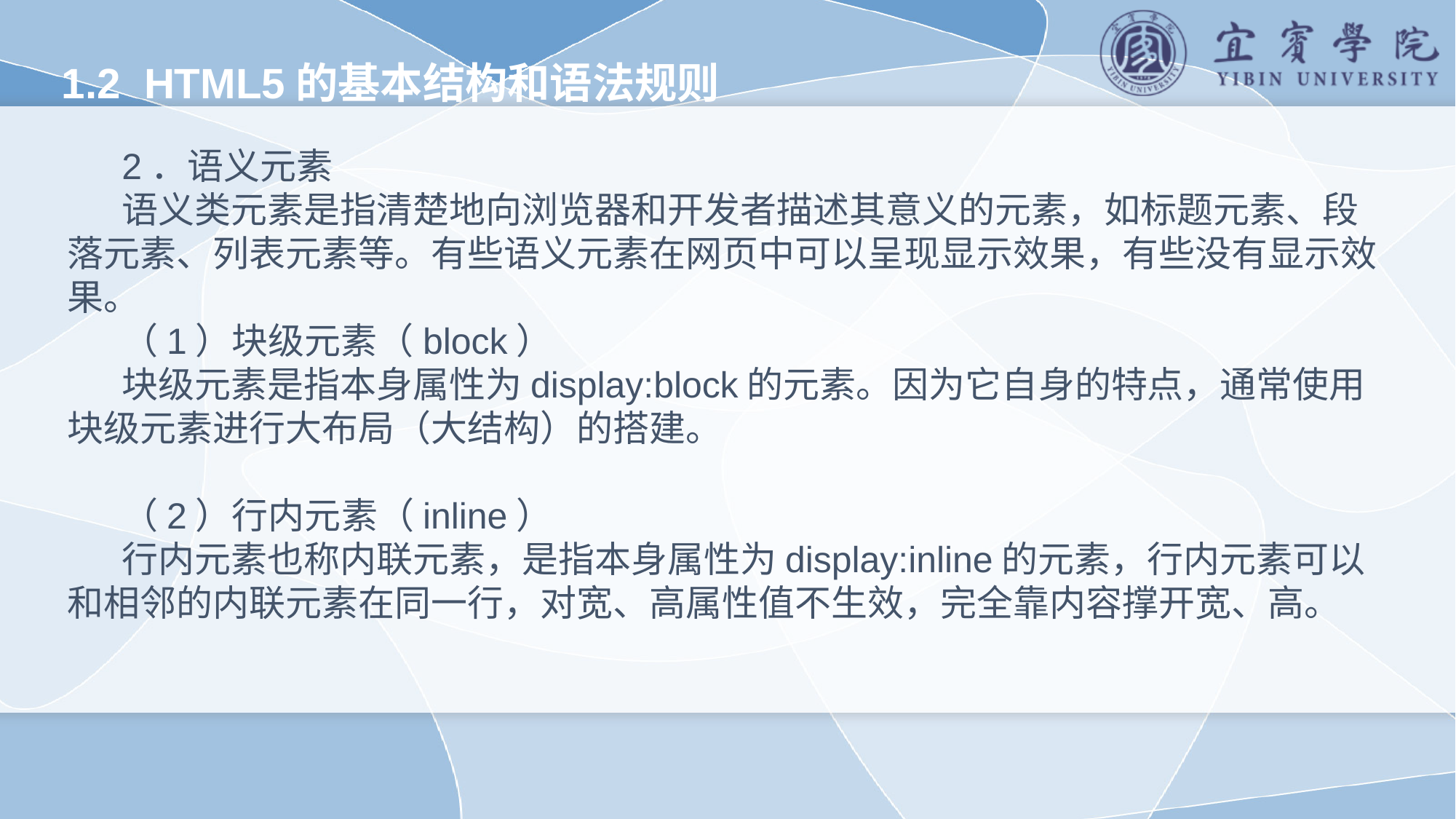

1.2  HTML5的基本结构和语法规则
2．语义元素
语义类元素是指清楚地向浏览器和开发者描述其意义的元素，如标题元素、段落元素、列表元素等。有些语义元素在网页中可以呈现显示效果，有些没有显示效果。
（1）块级元素（block）
块级元素是指本身属性为display:block的元素。因为它自身的特点，通常使用块级元素进行大布局（大结构）的搭建。

（2）行内元素（inline）
行内元素也称内联元素，是指本身属性为display:inline的元素，行内元素可以和相邻的内联元素在同一行，对宽、高属性值不生效，完全靠内容撑开宽、高。